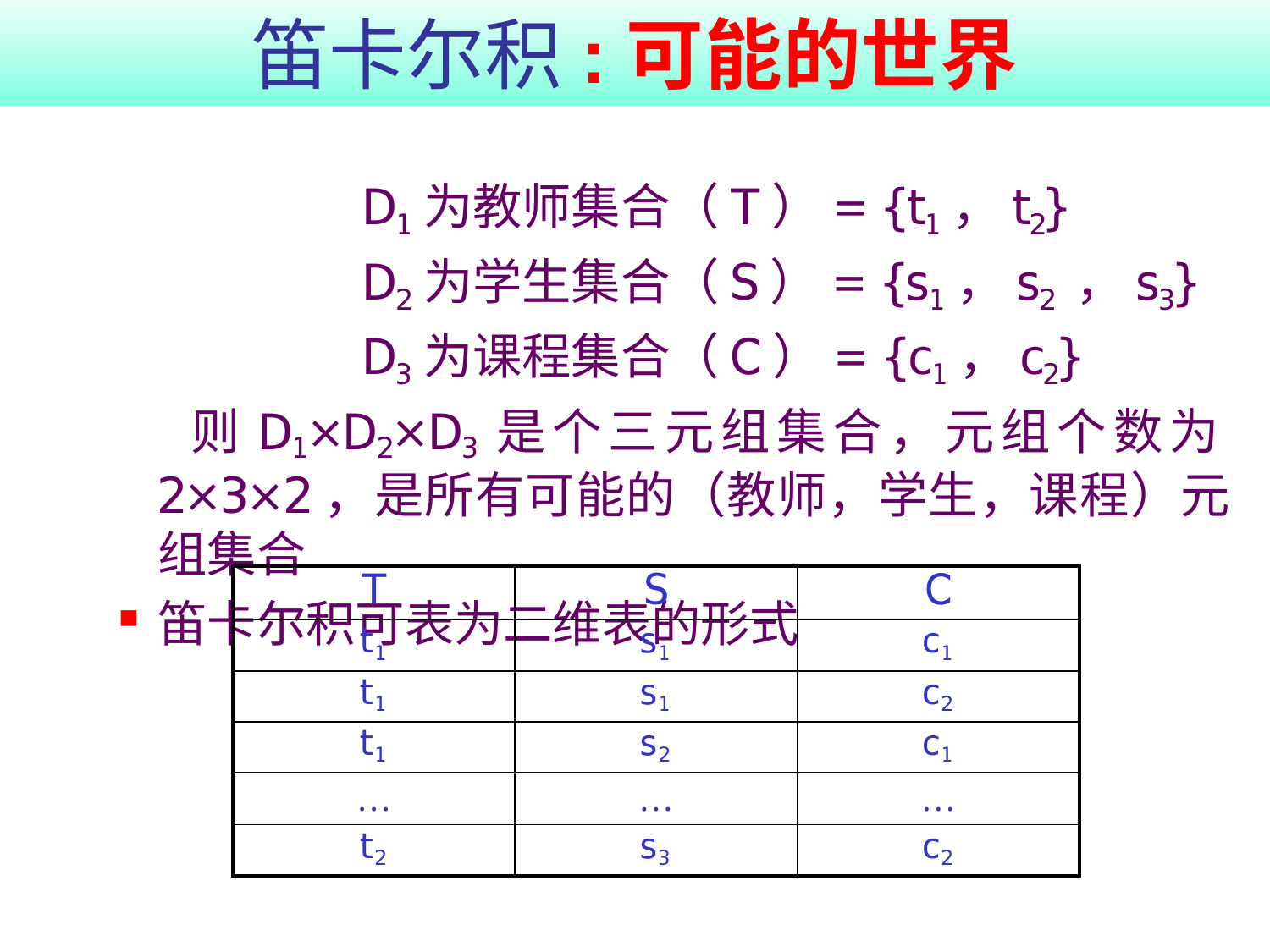

# 笛卡尔积:可能的世界
		     D1为教师集合（T）= {t1，t2}
		     D2为学生集合（S）= {s1，s2 ，s3}
		     D3为课程集合（C）= {c1，c2}
   则D1×D2×D3是个三元组集合，元组个数为2×3×2，是所有可能的（教师，学生，课程）元组集合
笛卡尔积可表为二维表的形式

| T | S | C |
| --- | --- | --- |
| t1 | s1 | c1 |
| t1 | s1 | c2 |
| t1 | s2 | c1 |
| … | … | … |
| t2 | s3 | c2 |